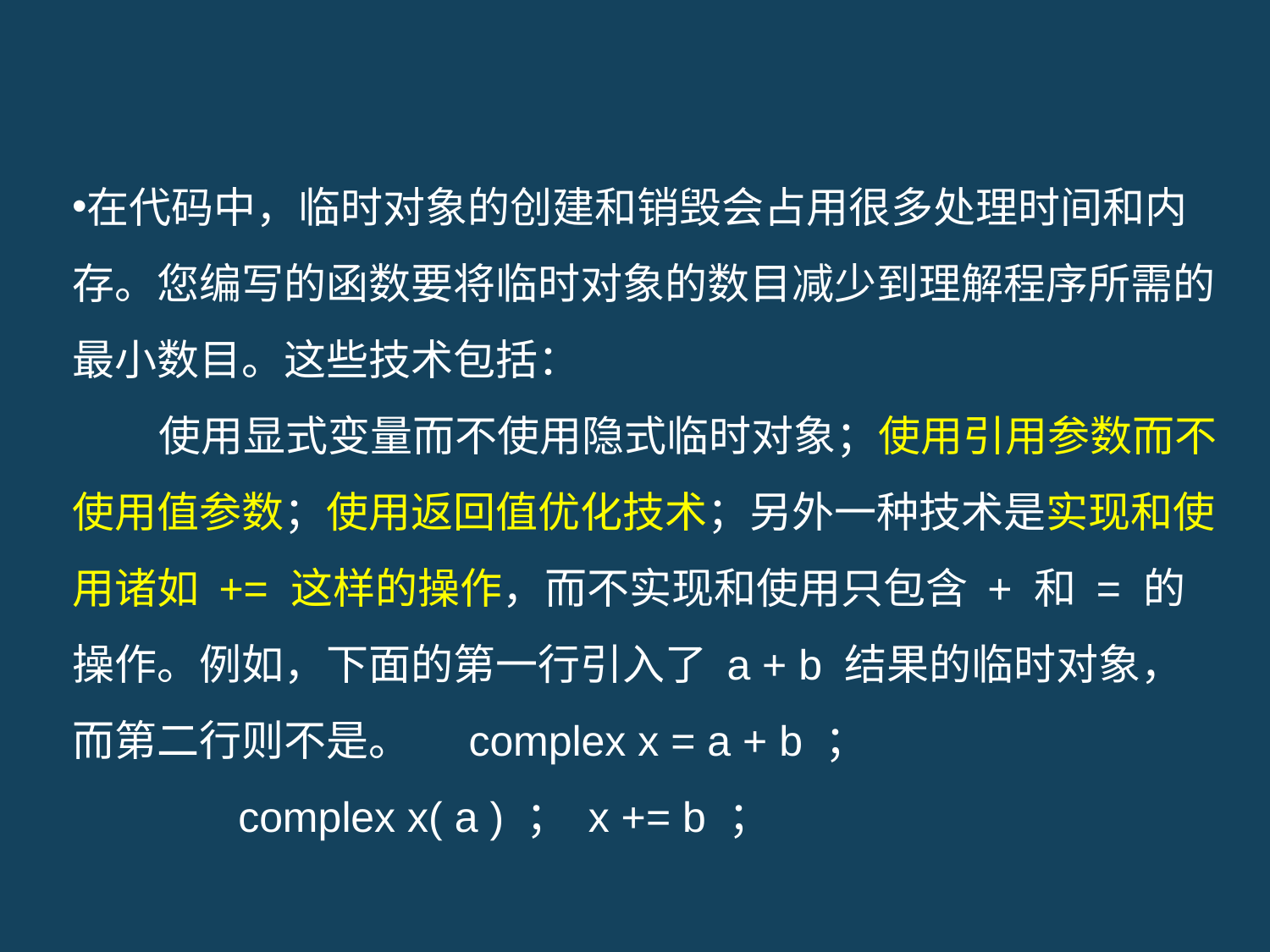

在代码中，临时对象的创建和销毁会占用很多处理时间和内存。您编写的函数要将临时对象的数目减少到理解程序所需的最小数目。这些技术包括：
        使用显式变量而不使用隐式临时对象；使用引用参数而不使用值参数；使用返回值优化技术；另外一种技术是实现和使用诸如 += 这样的操作，而不实现和使用只包含 + 和 = 的操作。例如，下面的第一行引入了 a + b 结果的临时对象，而第二行则不是。     complex x = a + b ；
              complex x( a ) ； x += b ；